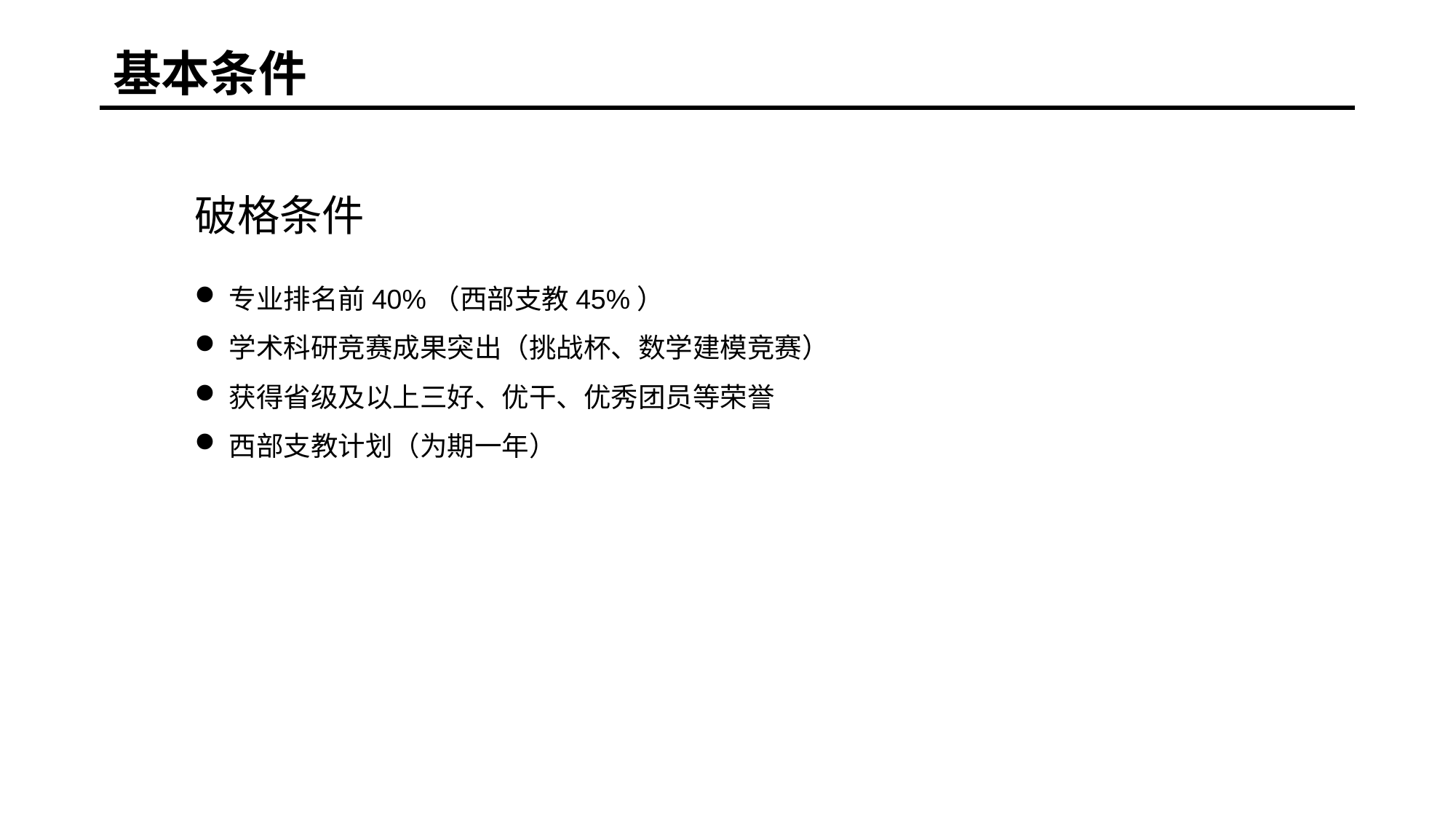

基本条件
破格条件
专业排名前40%（西部支教45%）
学术科研竞赛成果突出（挑战杯、数学建模竞赛）
获得省级及以上三好、优干、优秀团员等荣誉
西部支教计划（为期一年）